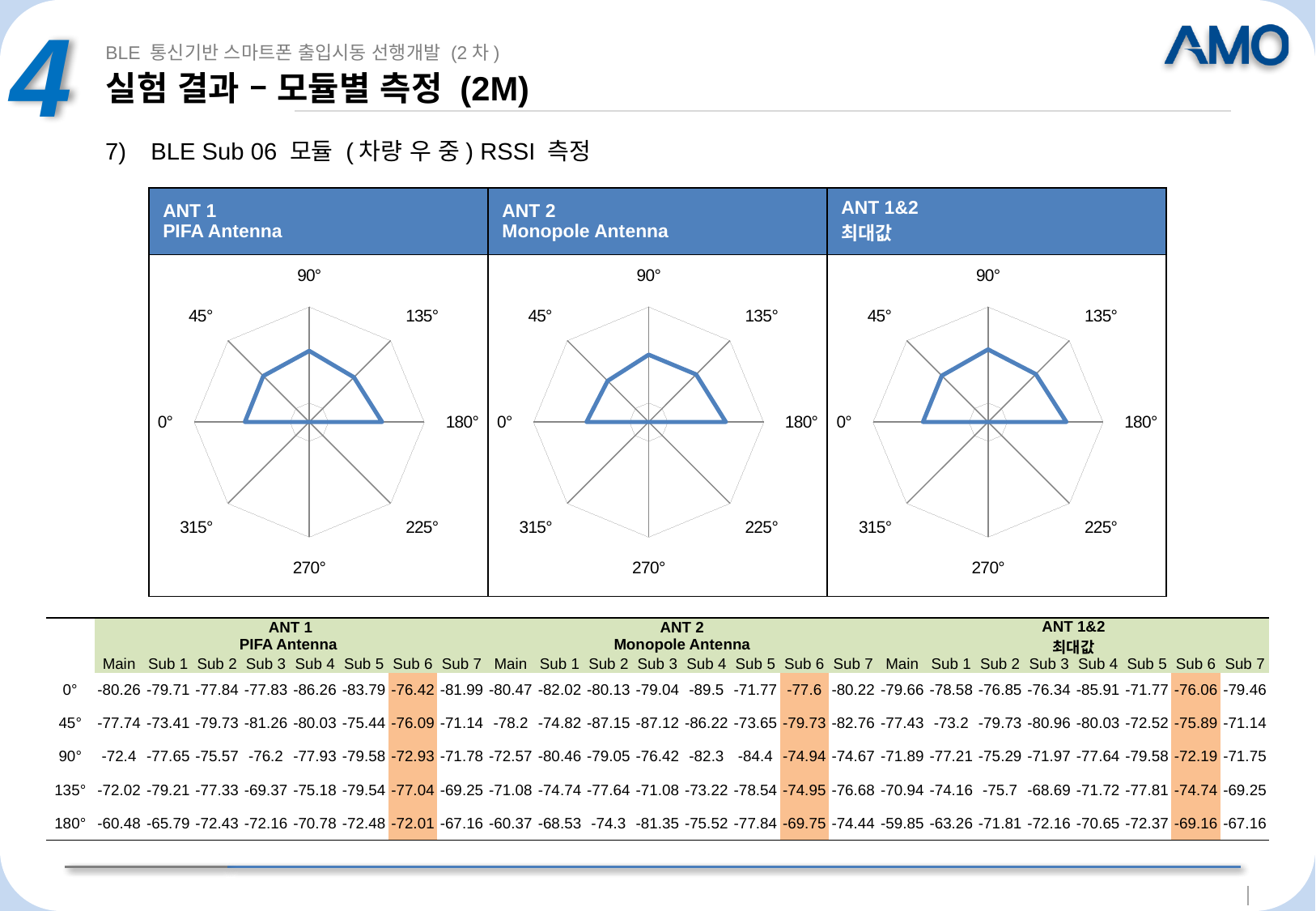

4
BLE 통신기반 스마트폰 출입시동 선행개발 (2차)
# 실험 결과 – 모듈별 측정 (2M)
BLE Sub 06 모듈 (차량 우 중) RSSI 측정
| ANT 1 PIFA Antenna | ANT 2 Monopole Antenna | ANT 1&2 최대값 |
| --- | --- | --- |
|  |  |  |

### Chart

| Category |  |
|---|---|
| 90° | -72.93 |
| 135° | -77.04 |
| 180° | -72.01 |
| 225° | -110.0 |
| 270° | -110.0 |
| 315° | -110.0 |
| 0° | -76.42 |
| 45° | -76.09 |

### Chart

| Category |  |
|---|---|
| 90° | -74.94 |
| 135° | -74.95 |
| 180° | -69.75 |
| 225° | -110.0 |
| 270° | -110.0 |
| 315° | -110.0 |
| 0° | -77.6 |
| 45° | -79.73 |

### Chart

| Category |  |
|---|---|
| 90° | -72.19 |
| 135° | -74.74 |
| 180° | -69.16 |
| 225° | -110.0 |
| 270° | -110.0 |
| 315° | -110.0 |
| 0° | -76.06 |
| 45° | -75.89 |
|  | ANT 1 PIFA Antenna |  |  |  |  |  |  |  | ANT 2 Monopole Antenna |  |  |  |  |  |  |  | ANT 1&2 최대값 |  |  |  |  |  |  |  |
| --- | --- | --- | --- | --- | --- | --- | --- | --- | --- | --- | --- | --- | --- | --- | --- | --- | --- | --- | --- | --- | --- | --- | --- | --- |
|  | Main | Sub 1 | Sub 2 | Sub 3 | Sub 4 | Sub 5 | Sub 6 | Sub 7 | Main | Sub 1 | Sub 2 | Sub 3 | Sub 4 | Sub 5 | Sub 6 | Sub 7 | Main | Sub 1 | Sub 2 | Sub 3 | Sub 4 | Sub 5 | Sub 6 | Sub 7 |
| 0° | -80.26 | -79.71 | -77.84 | -77.83 | -86.26 | -83.79 | -76.42 | -81.99 | -80.47 | -82.02 | -80.13 | -79.04 | -89.5 | -71.77 | -77.6 | -80.22 | -79.66 | -78.58 | -76.85 | -76.34 | -85.91 | -71.77 | -76.06 | -79.46 |
| 45° | -77.74 | -73.41 | -79.73 | -81.26 | -80.03 | -75.44 | -76.09 | -71.14 | -78.2 | -74.82 | -87.15 | -87.12 | -86.22 | -73.65 | -79.73 | -82.76 | -77.43 | -73.2 | -79.73 | -80.96 | -80.03 | -72.52 | -75.89 | -71.14 |
| 90° | -72.4 | -77.65 | -75.57 | -76.2 | -77.93 | -79.58 | -72.93 | -71.78 | -72.57 | -80.46 | -79.05 | -76.42 | -82.3 | -84.4 | -74.94 | -74.67 | -71.89 | -77.21 | -75.29 | -71.97 | -77.64 | -79.58 | -72.19 | -71.75 |
| 135° | -72.02 | -79.21 | -77.33 | -69.37 | -75.18 | -79.54 | -77.04 | -69.25 | -71.08 | -74.74 | -77.64 | -71.08 | -73.22 | -78.54 | -74.95 | -76.68 | -70.94 | -74.16 | -75.7 | -68.69 | -71.72 | -77.81 | -74.74 | -69.25 |
| 180° | -60.48 | -65.79 | -72.43 | -72.16 | -70.78 | -72.48 | -72.01 | -67.16 | -60.37 | -68.53 | -74.3 | -81.35 | -75.52 | -77.84 | -69.75 | -74.44 | -59.85 | -63.26 | -71.81 | -72.16 | -70.65 | -72.37 | -69.16 | -67.16 |